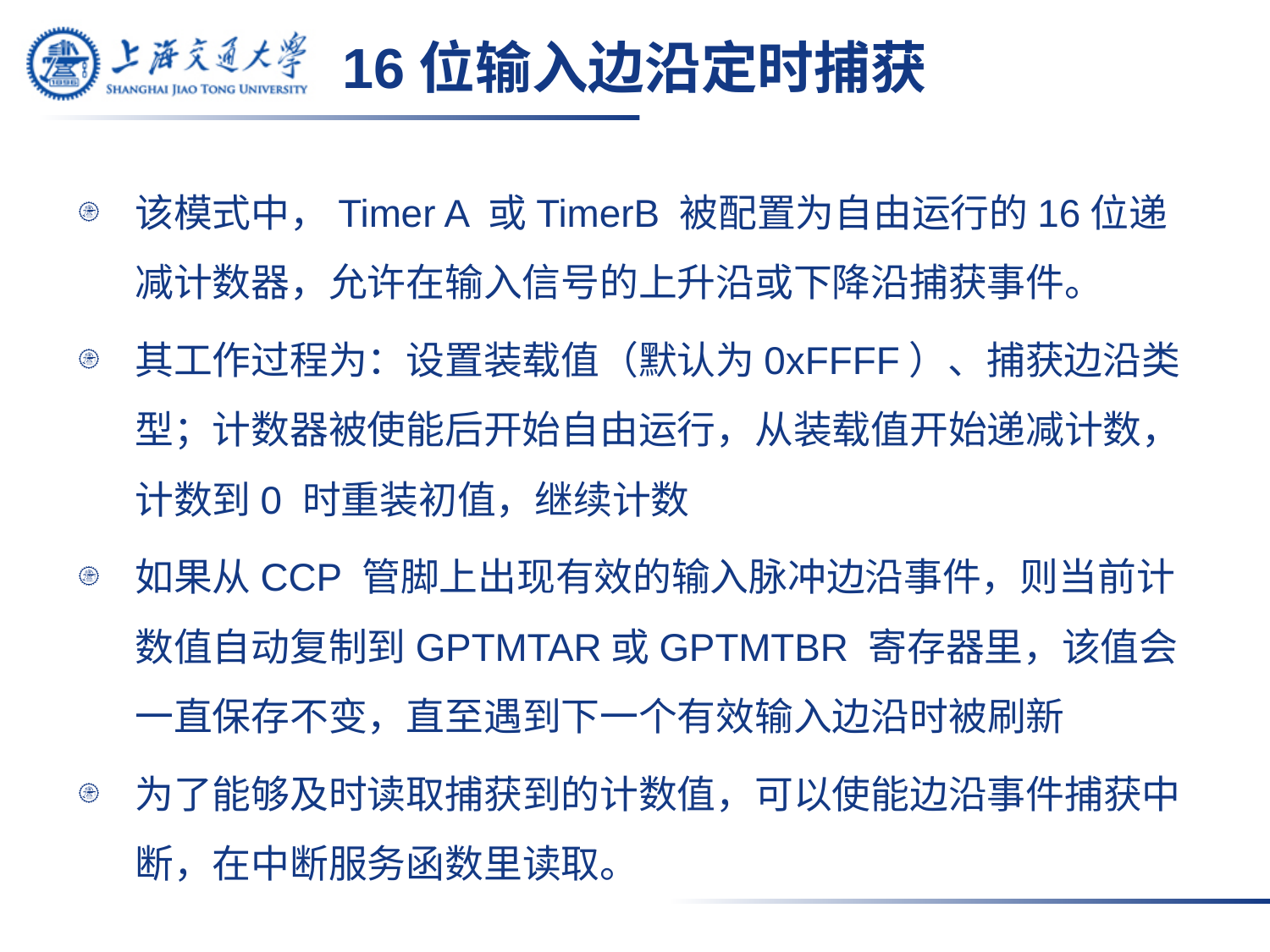

# 16位输入边沿定时捕获
该模式中，Timer A 或TimerB 被配置为自由运行的16位递减计数器，允许在输入信号的上升沿或下降沿捕获事件。
其工作过程为：设置装载值（默认为0xFFFF）、捕获边沿类型；计数器被使能后开始自由运行，从装载值开始递减计数，计数到0 时重装初值，继续计数
如果从CCP 管脚上出现有效的输入脉冲边沿事件，则当前计数值自动复制到GPTMTAR或GPTMTBR 寄存器里，该值会一直保存不变，直至遇到下一个有效输入边沿时被刷新
为了能够及时读取捕获到的计数值，可以使能边沿事件捕获中断，在中断服务函数里读取。